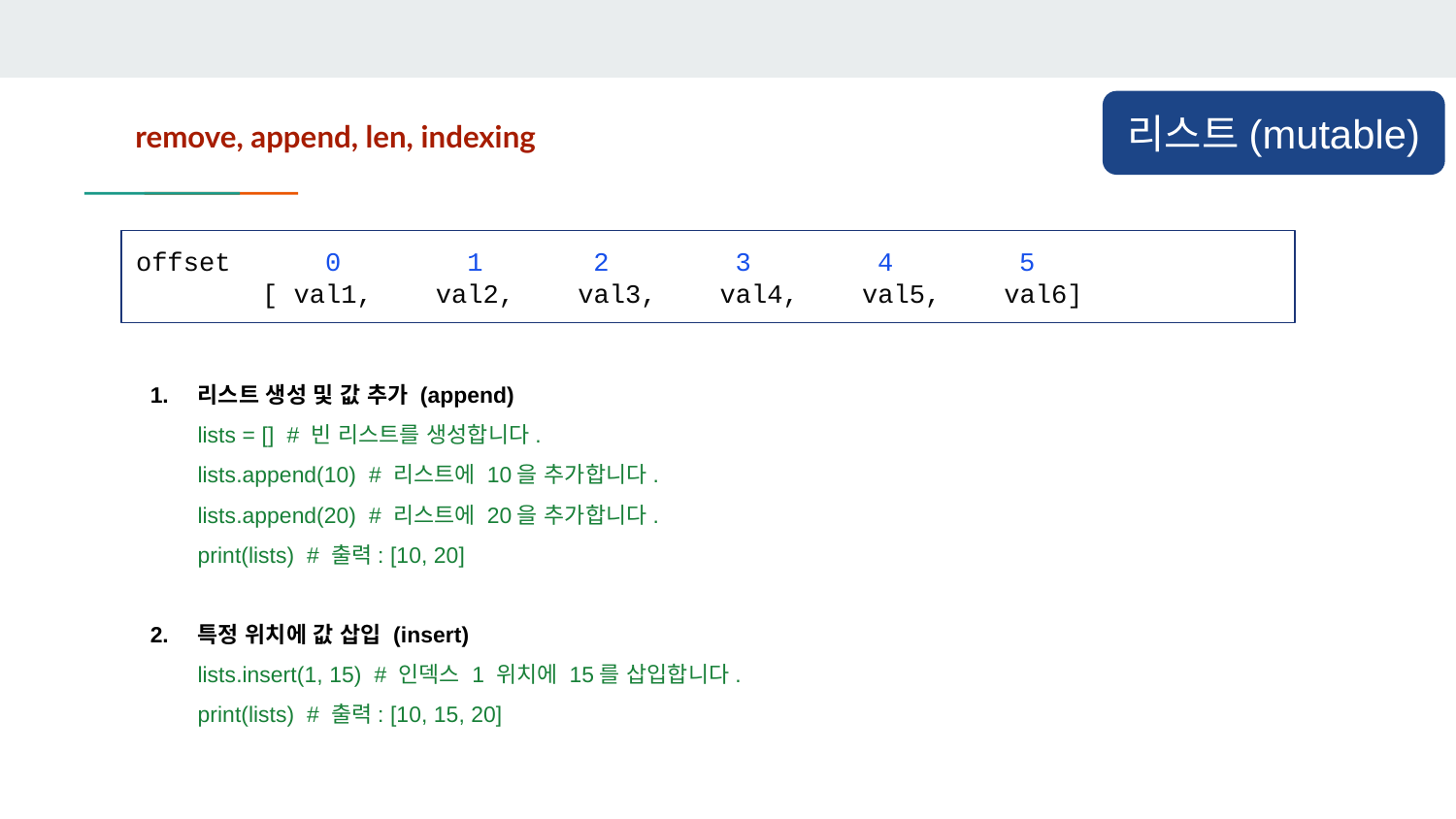

리스트(mutable)
remove, append, len, indexing
offset      0        1       2        3        4        5
        [ val1,    val2,    val3,    val4,    val5,    val6]
리스트 생성 및 값 추가 (append)
lists = []  # 빈 리스트를 생성합니다.
lists.append(10)  # 리스트에 10을 추가합니다.
lists.append(20)  # 리스트에 20을 추가합니다.
print(lists)  # 출력: [10, 20]

특정 위치에 값 삽입 (insert)
lists.insert(1, 15)  # 인덱스 1 위치에 15를 삽입합니다.
print(lists)  # 출력: [10, 15, 20]